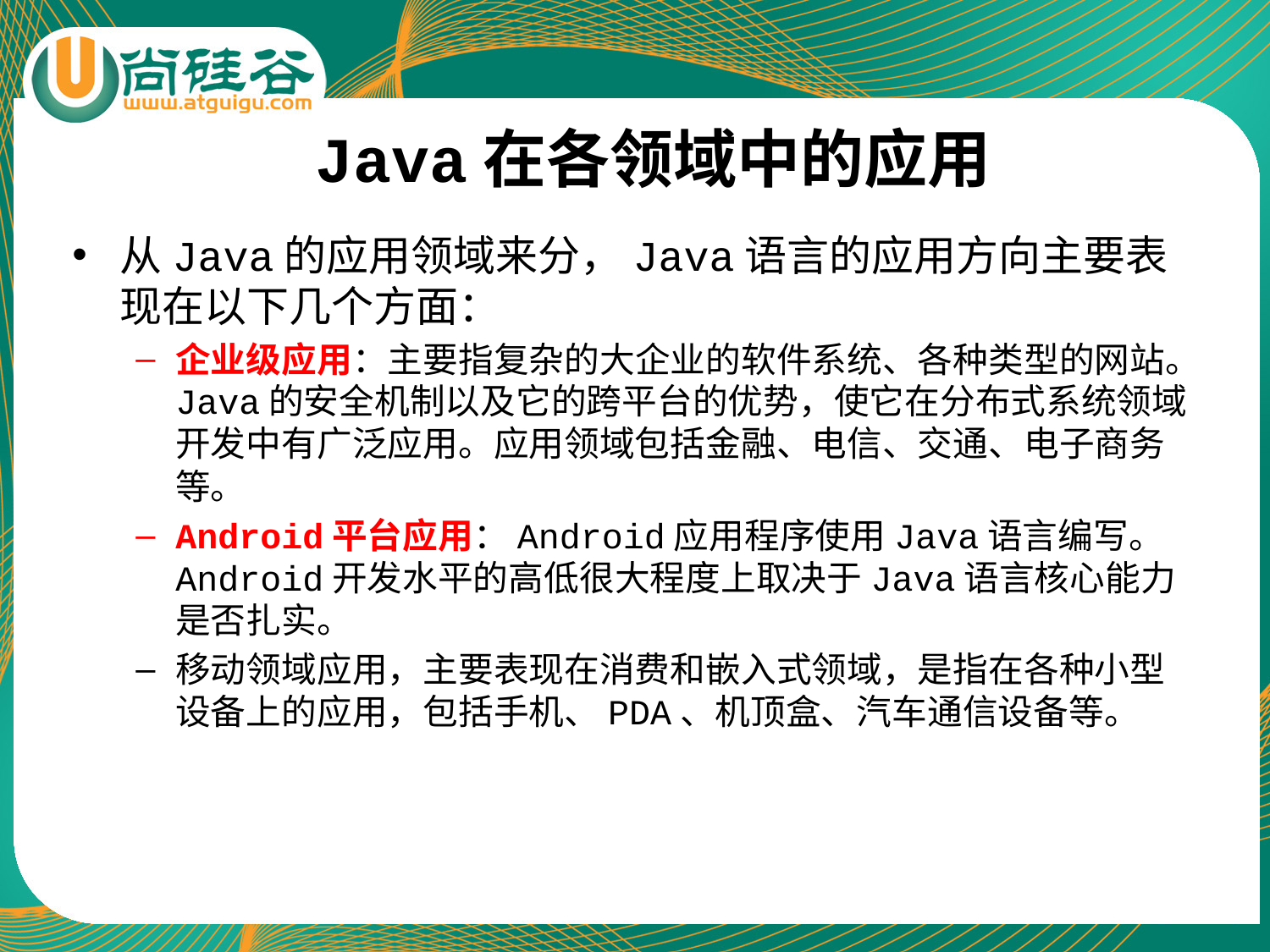

# Java在各领域中的应用
从Java的应用领域来分，Java语言的应用方向主要表现在以下几个方面：
企业级应用：主要指复杂的大企业的软件系统、各种类型的网站。Java的安全机制以及它的跨平台的优势，使它在分布式系统领域开发中有广泛应用。应用领域包括金融、电信、交通、电子商务等。
Android平台应用：Android应用程序使用Java语言编写。Android开发水平的高低很大程度上取决于Java语言核心能力是否扎实。
移动领域应用，主要表现在消费和嵌入式领域，是指在各种小型设备上的应用，包括手机、PDA、机顶盒、汽车通信设备等。